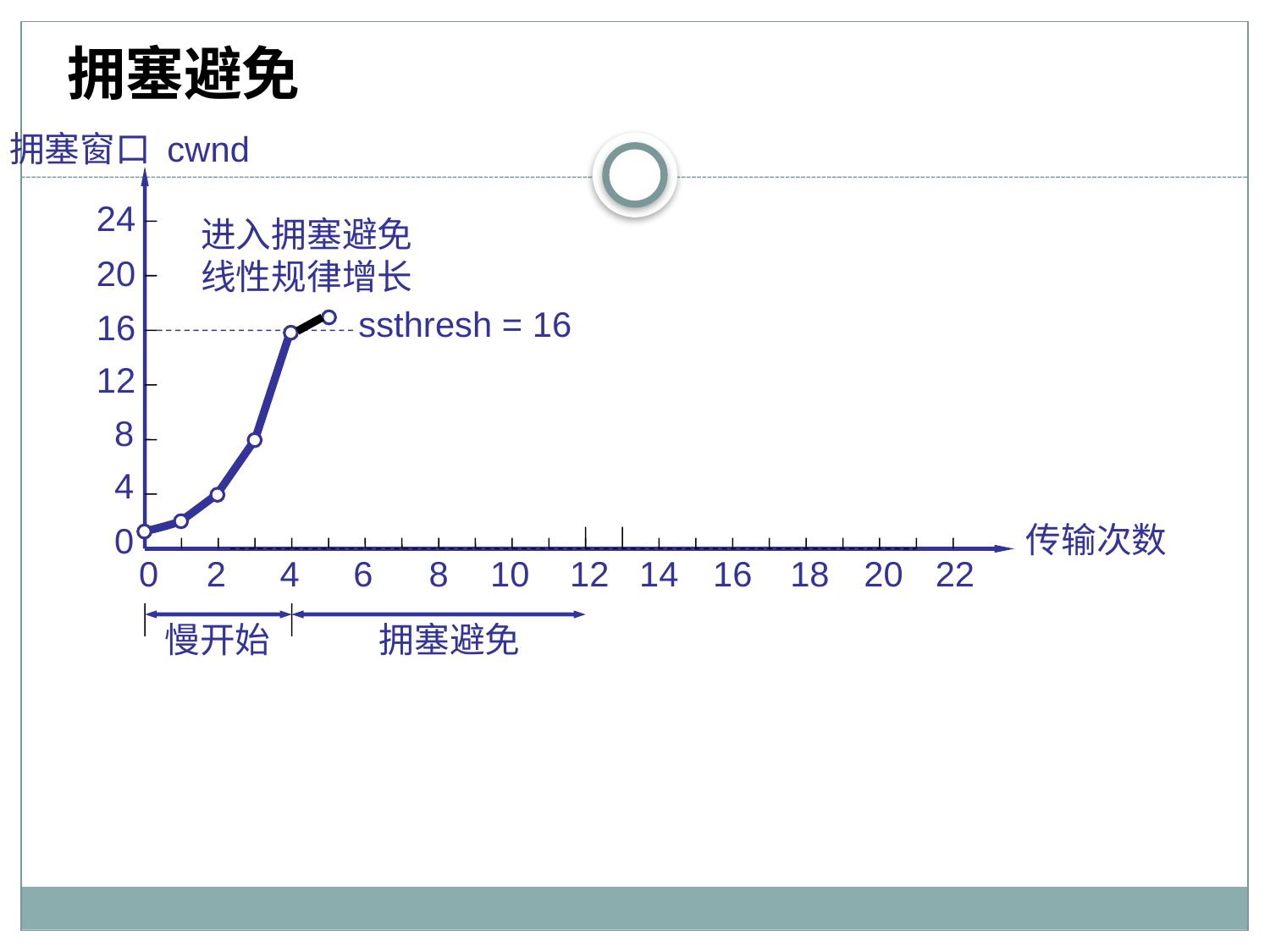

拥塞避免
拥塞窗口 cwnd

24
进入拥塞避免
线性规律增长

20

ssthresh = 16
16

12

8

4

传输次数
0

0
2
4
6
8
10
12
14
16
18
20
22

慢开始
拥塞避免